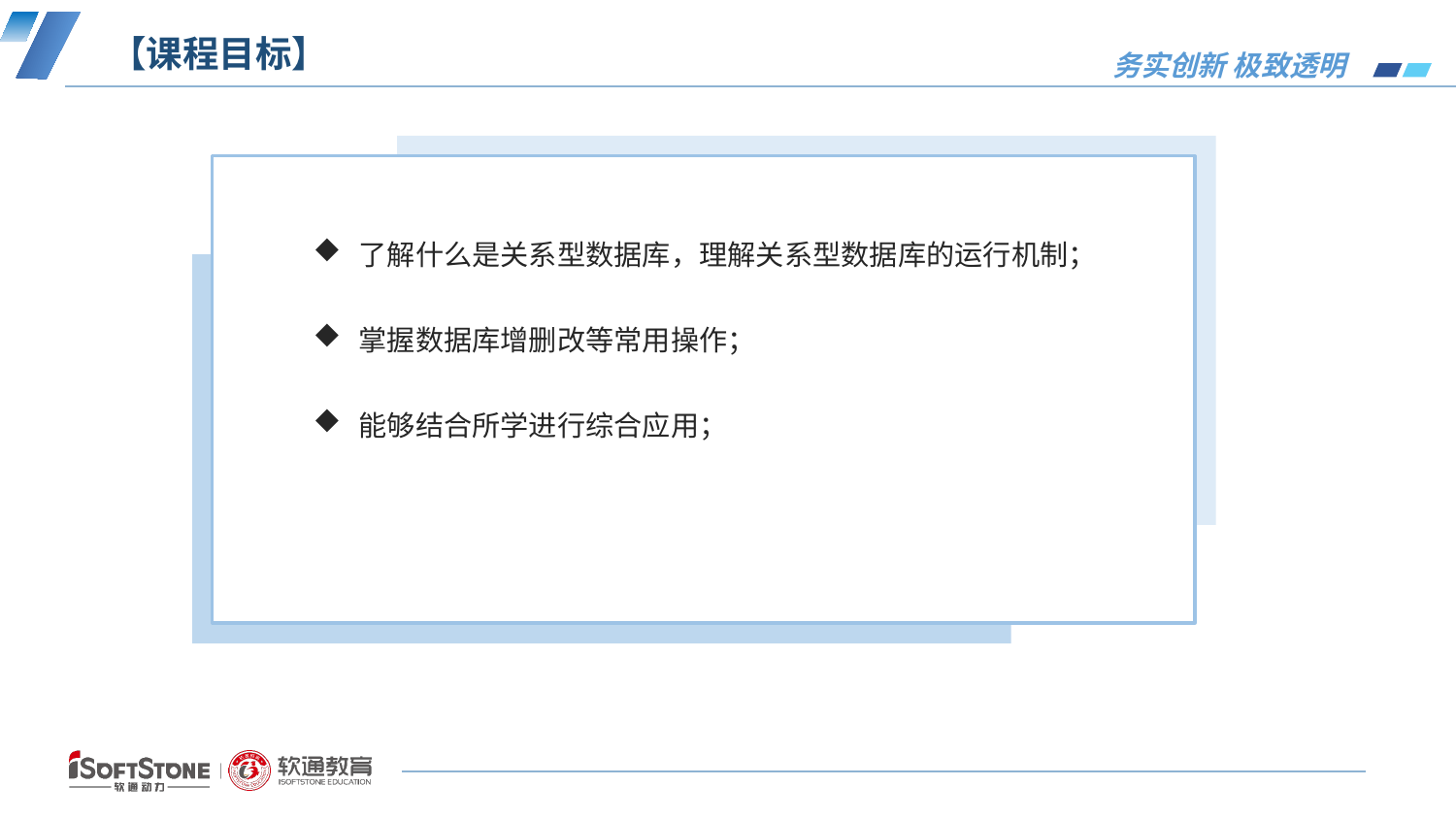

# 【课程目标】

了解什么是关系型数据库，理解关系型数据库的运行机制；
掌握数据库增删改等常用操作；
能够结合所学进行综合应用；